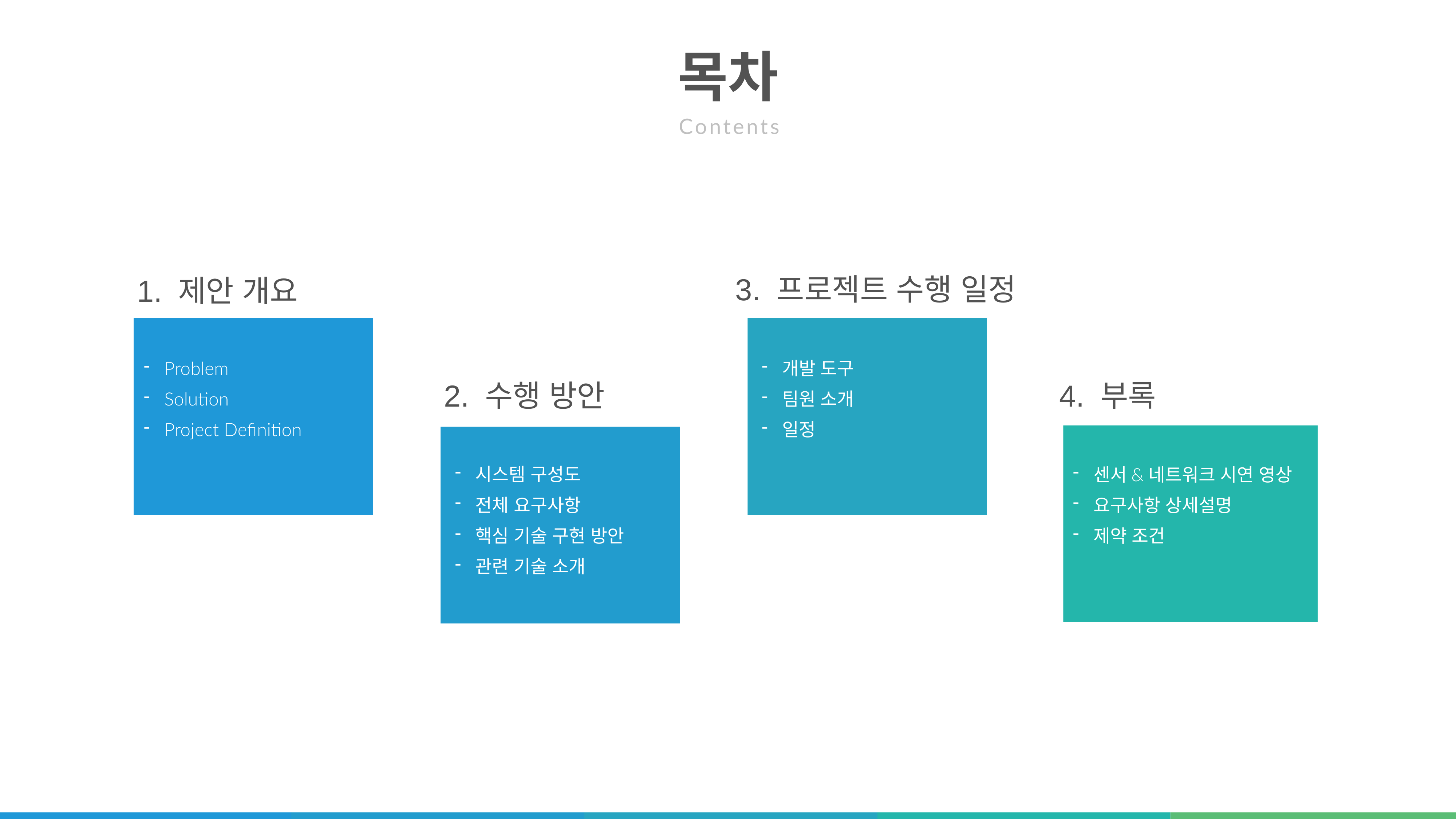

목차
Contents
3. 프로젝트 수행 일정
1. 제안 개요

Problem
Solution
Project Definition
개발 도구
팀원 소개
일정
2. 수행 방안
4. 부록

시스템 구성도
전체 요구사항
핵심 기술 구현 방안
관련 기술 소개
센서&네트워크 시연 영상
요구사항 상세설명
제약 조건